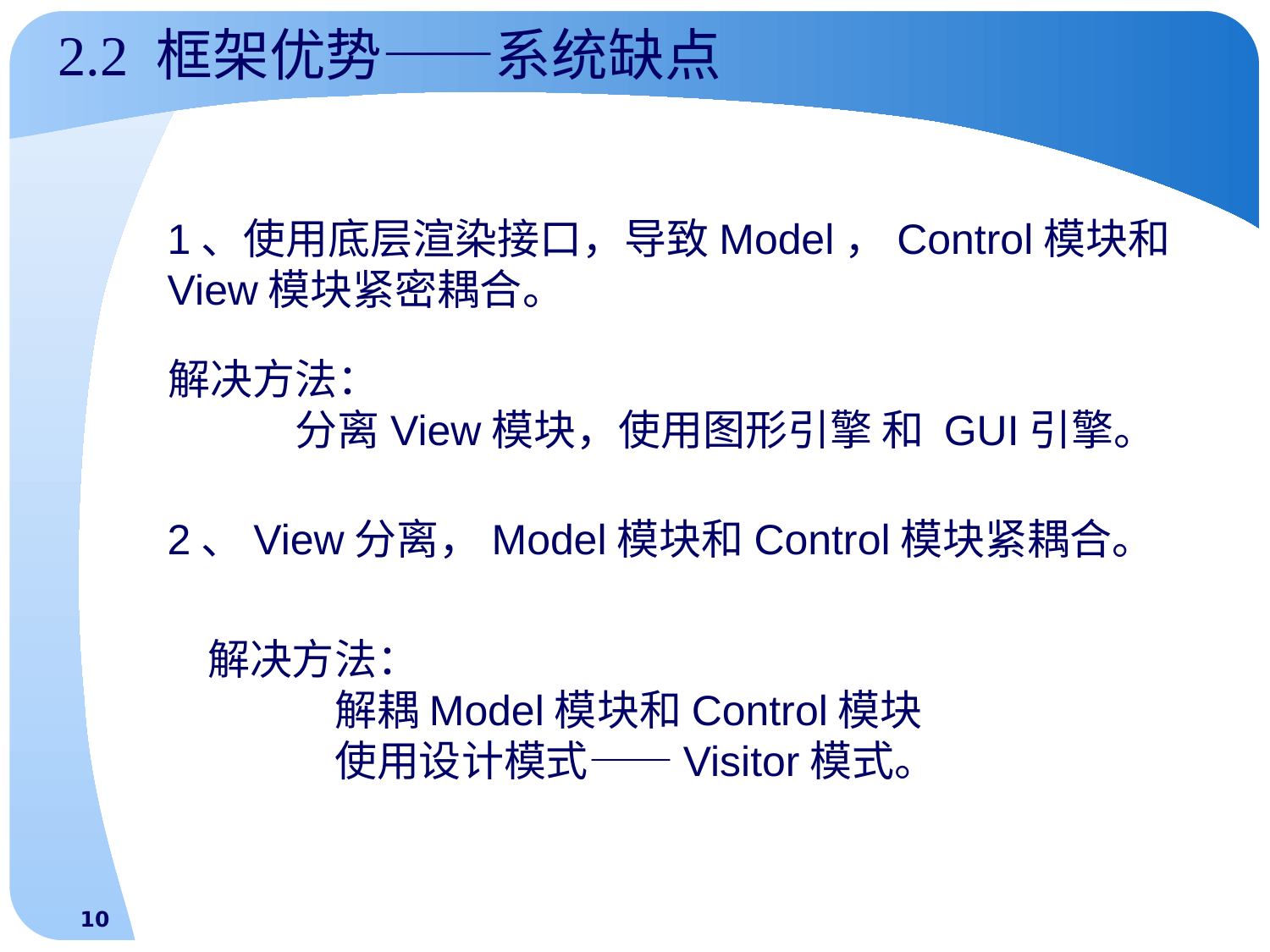

# 2.2 框架优势——系统缺点
1、使用底层渲染接口，导致Model，Control模块和View模块紧密耦合。
解决方法：
	分离View模块，使用图形引擎 和 GUI引擎。
2、View分离，Model模块和Control模块紧耦合。
解决方法：
	解耦Model模块和Control模块
	使用设计模式——Visitor模式。
10